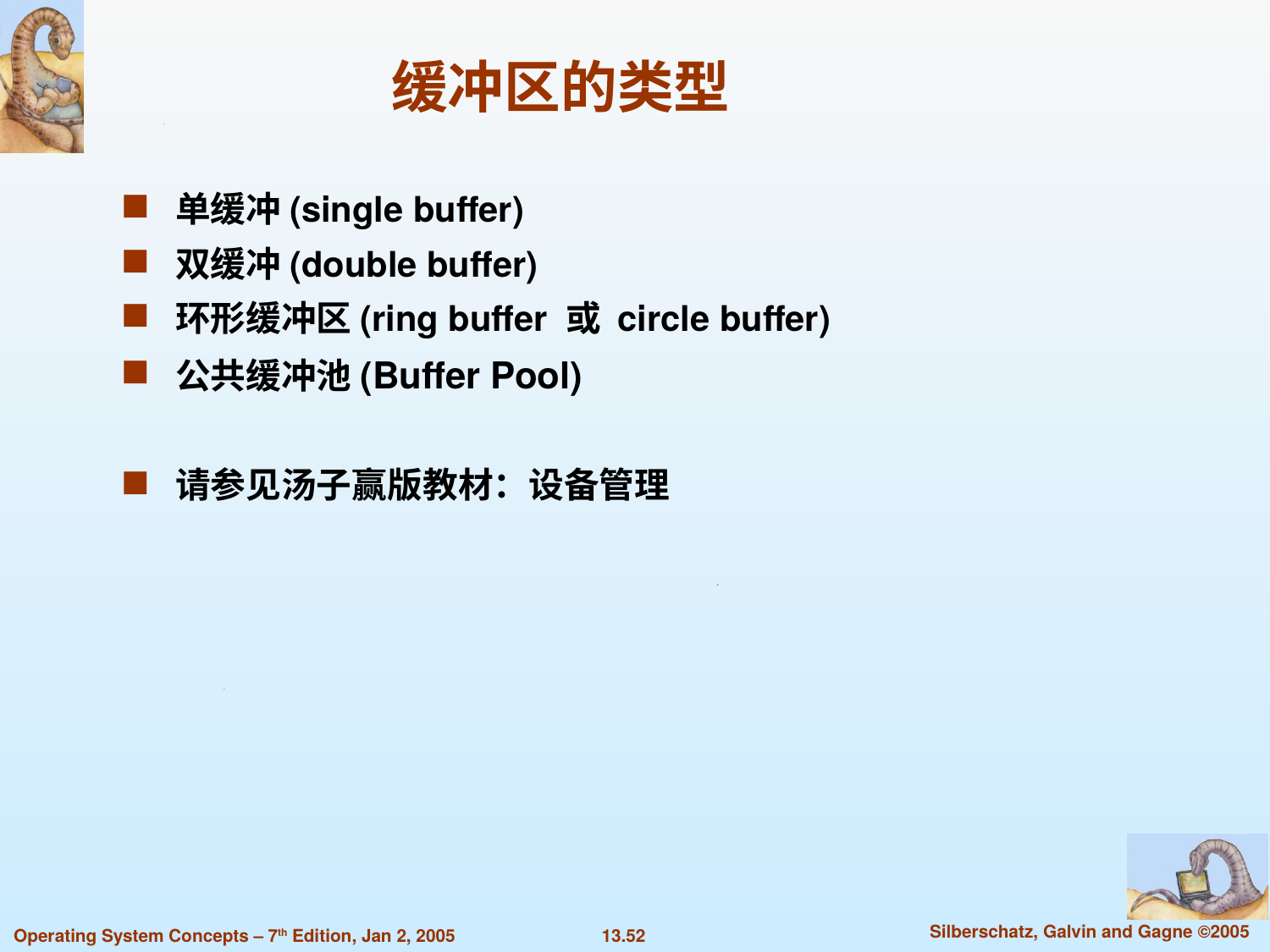

缓冲区的类型
单缓冲(single buffer)
双缓冲(double buffer)
环形缓冲区(ring buffer 或 circle buffer)
公共缓冲池(Buffer Pool)

请参见汤子赢版教材：设备管理